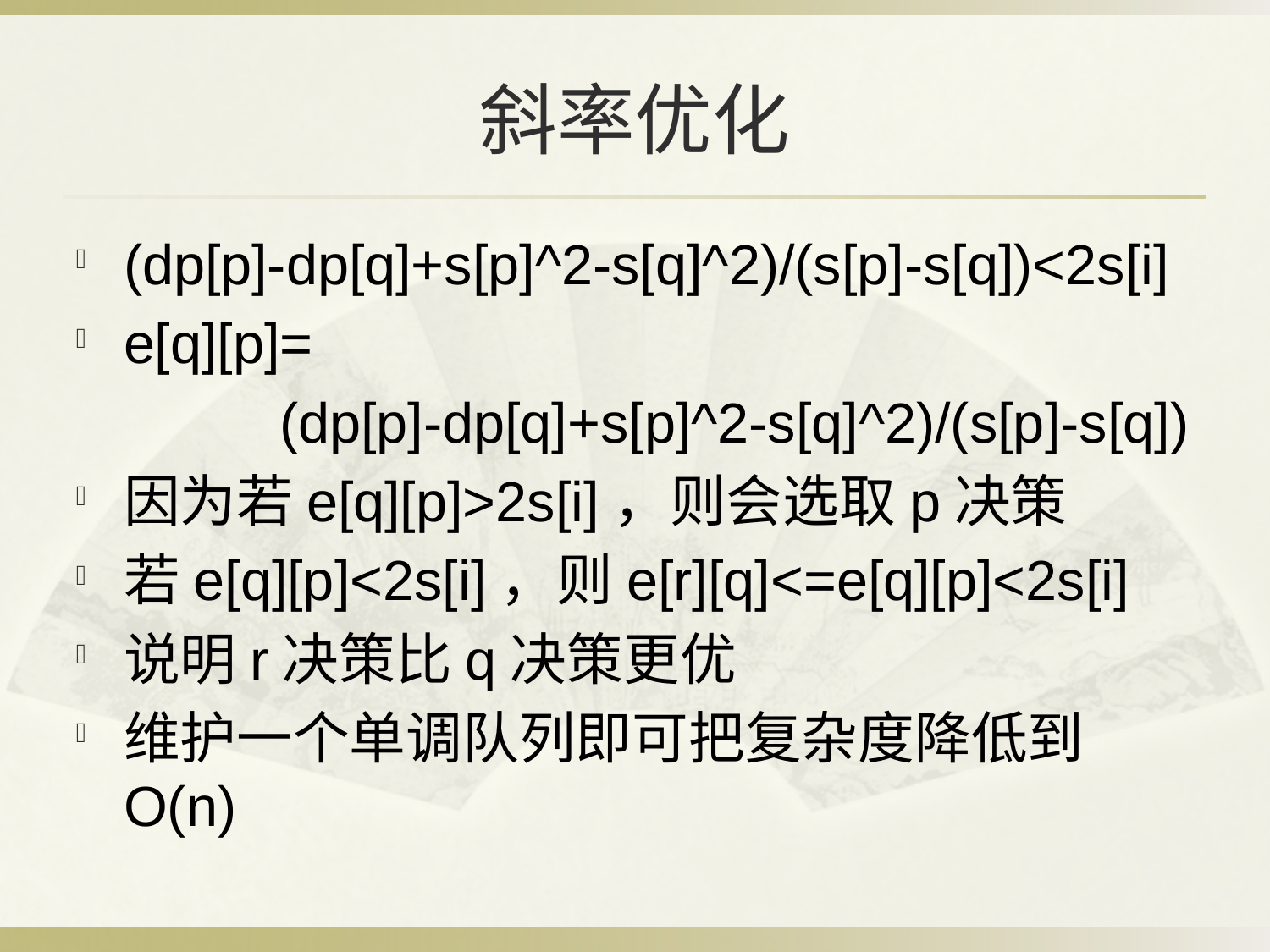

# 斜率优化
(dp[p]-dp[q]+s[p]^2-s[q]^2)/(s[p]-s[q])<2s[i]
e[q][p]=
             (dp[p]-dp[q]+s[p]^2-s[q]^2)/(s[p]-s[q])
因为若e[q][p]>2s[i]，则会选取p决策
若e[q][p]<2s[i]，则e[r][q]<=e[q][p]<2s[i]
说明r决策比q决策更优
维护一个单调队列即可把复杂度降低到O(n)